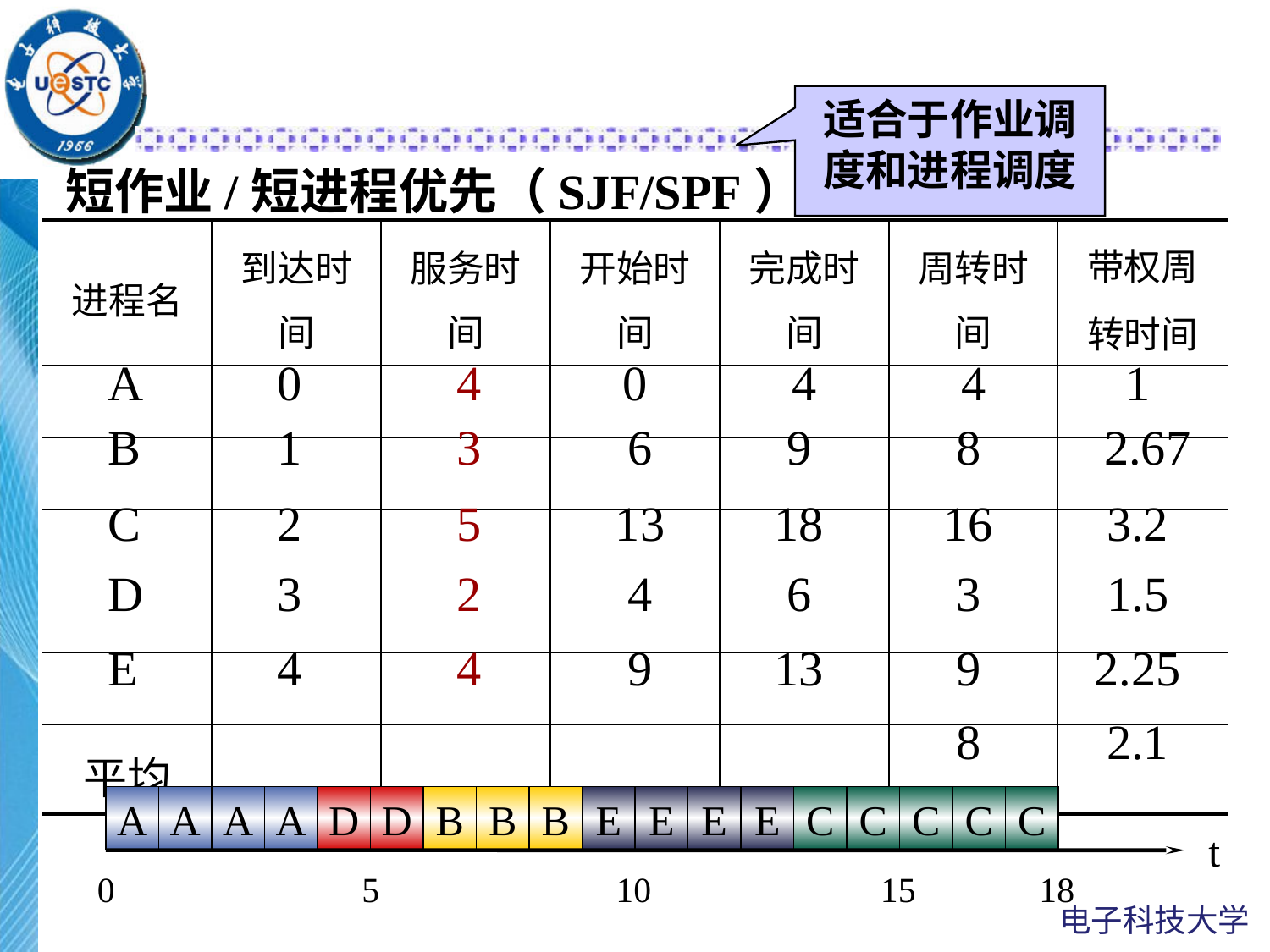

适合于作业调度和进程调度
短作业/短进程优先（SJF/SPF）：
| 进程名 | 到达时间 | 服务时间 | 开始时间 | 完成时间 | 周转时间 | 带权周 转时间 |
| --- | --- | --- | --- | --- | --- | --- |
|  |  |  |  |  |  |  |
|  |  |  |  |  |  |  |
|  |  |  |  |  |  |  |
|  |  |  |  |  |  |  |
|  |  |  |  |  |  |  |
| 平均 |  |  |  |  |  |  |
A
0
4
0
4
4
1
B
1
3
6
9
8
2.67
C
2
5
13
18
16
3.2
D
3
2
4
6
3
1.5
E
4
4
9
13
9
2.25
8
2.1
A
A
A
A
D
D
B
B
B
E
E
E
E
C
C
C
C
C
t

0
5
10
15
18